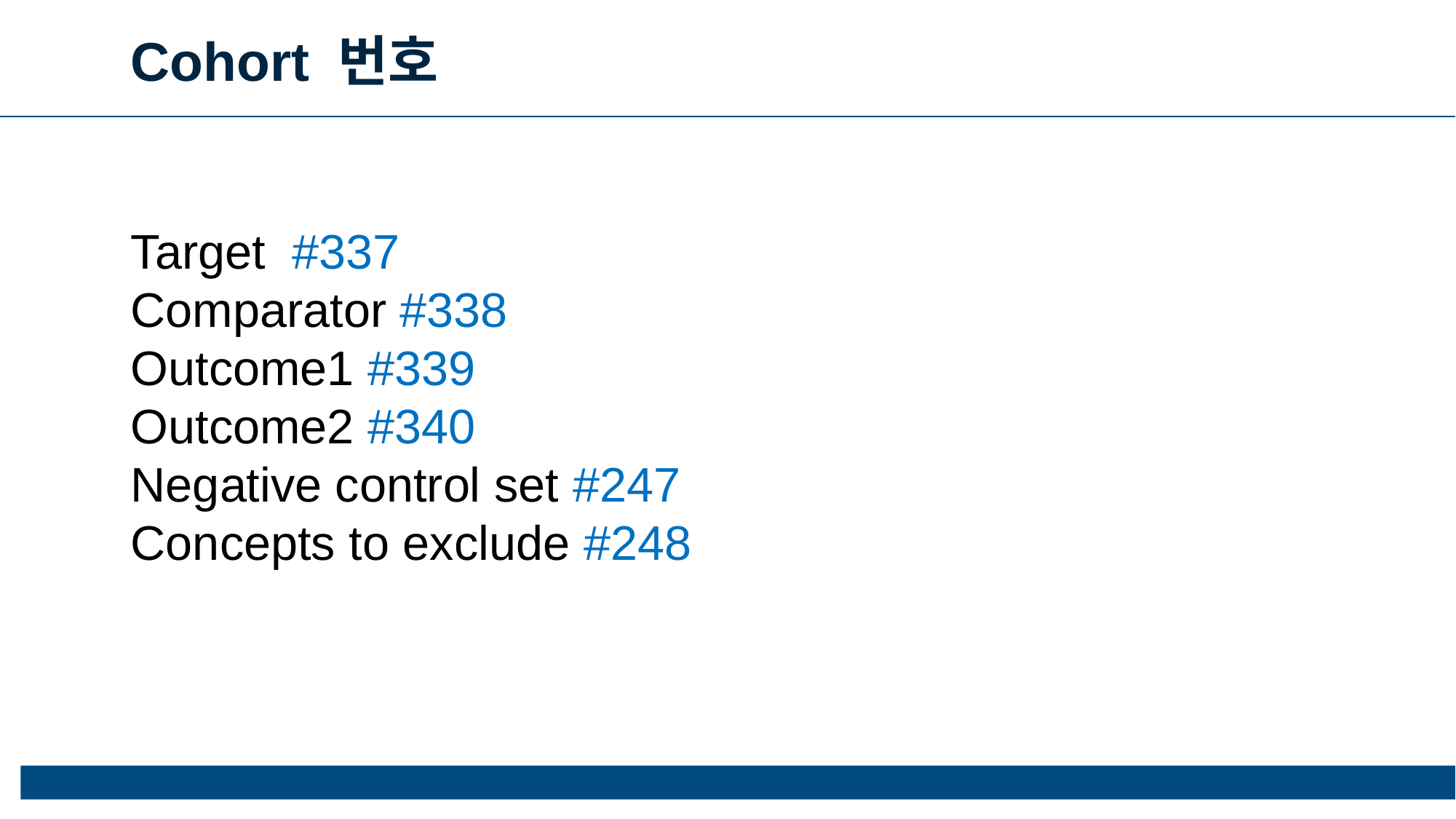

Cohort 번호
Target  #337
Comparator #338
Outcome1 #339
Outcome2 #340
Negative control set #247
Concepts to exclude #248
21